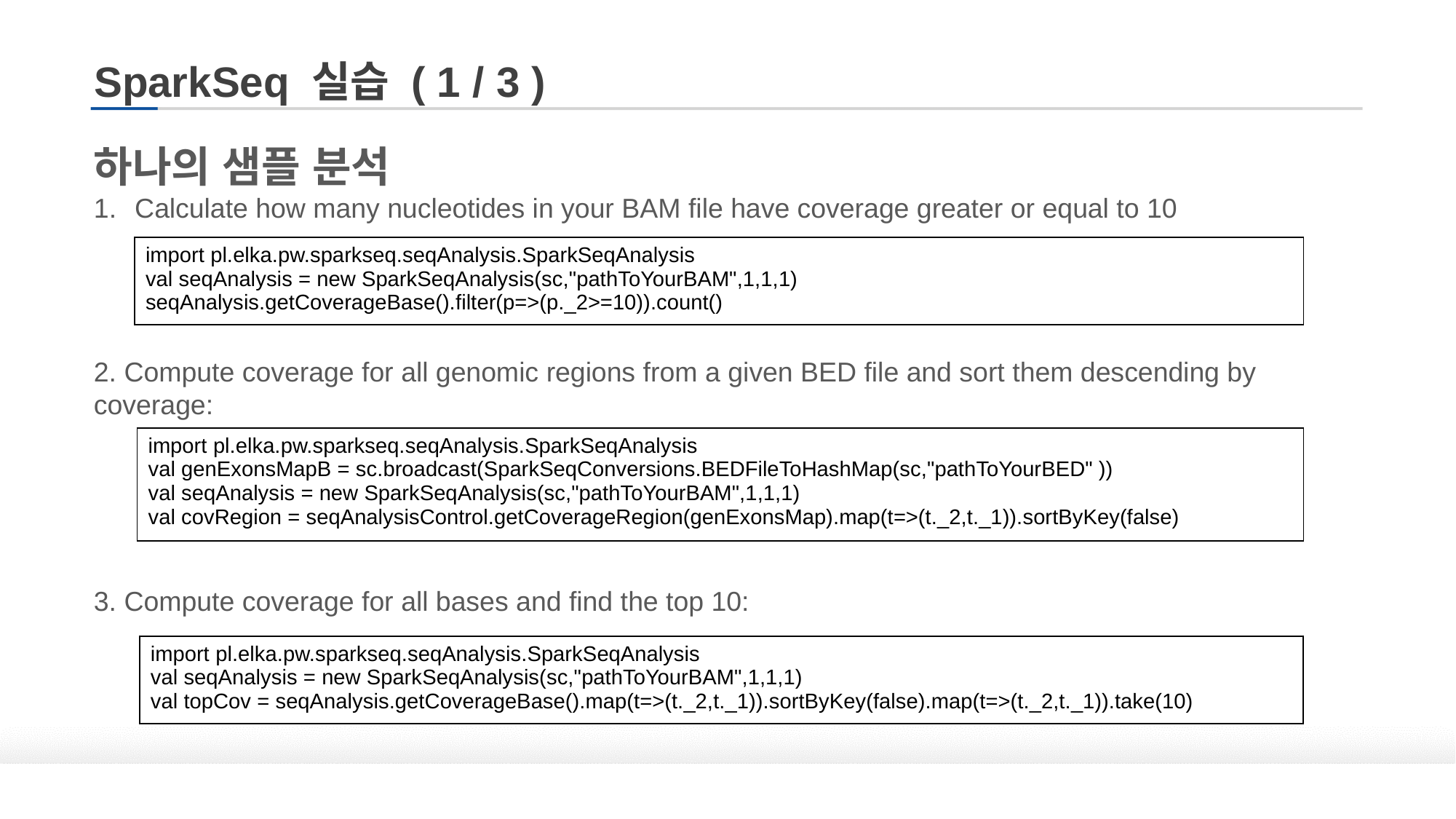

# SparkSeq 실습 ( 1 / 3 )
하나의 샘플 분석
Calculate how many nucleotides in your BAM file have coverage greater or equal to 10

2. Compute coverage for all genomic regions from a given BED file and sort them descending by coverage:

3. Compute coverage for all bases and find the top 10:

| import pl.elka.pw.sparkseq.seqAnalysis.SparkSeqAnalysis val seqAnalysis = new SparkSeqAnalysis(sc,"pathToYourBAM",1,1,1) seqAnalysis.getCoverageBase().filter(p=>(p.\_2>=10)).count() |
| --- |
| import pl.elka.pw.sparkseq.seqAnalysis.SparkSeqAnalysis val genExonsMapB = sc.broadcast(SparkSeqConversions.BEDFileToHashMap(sc,"pathToYourBED" )) val seqAnalysis = new SparkSeqAnalysis(sc,"pathToYourBAM",1,1,1) val covRegion = seqAnalysisControl.getCoverageRegion(genExonsMap).map(t=>(t.\_2,t.\_1)).sortByKey(false) |
| --- |
| import pl.elka.pw.sparkseq.seqAnalysis.SparkSeqAnalysis val seqAnalysis = new SparkSeqAnalysis(sc,"pathToYourBAM",1,1,1) val topCov = seqAnalysis.getCoverageBase().map(t=>(t.\_2,t.\_1)).sortByKey(false).map(t=>(t.\_2,t.\_1)).take(10) |
| --- |